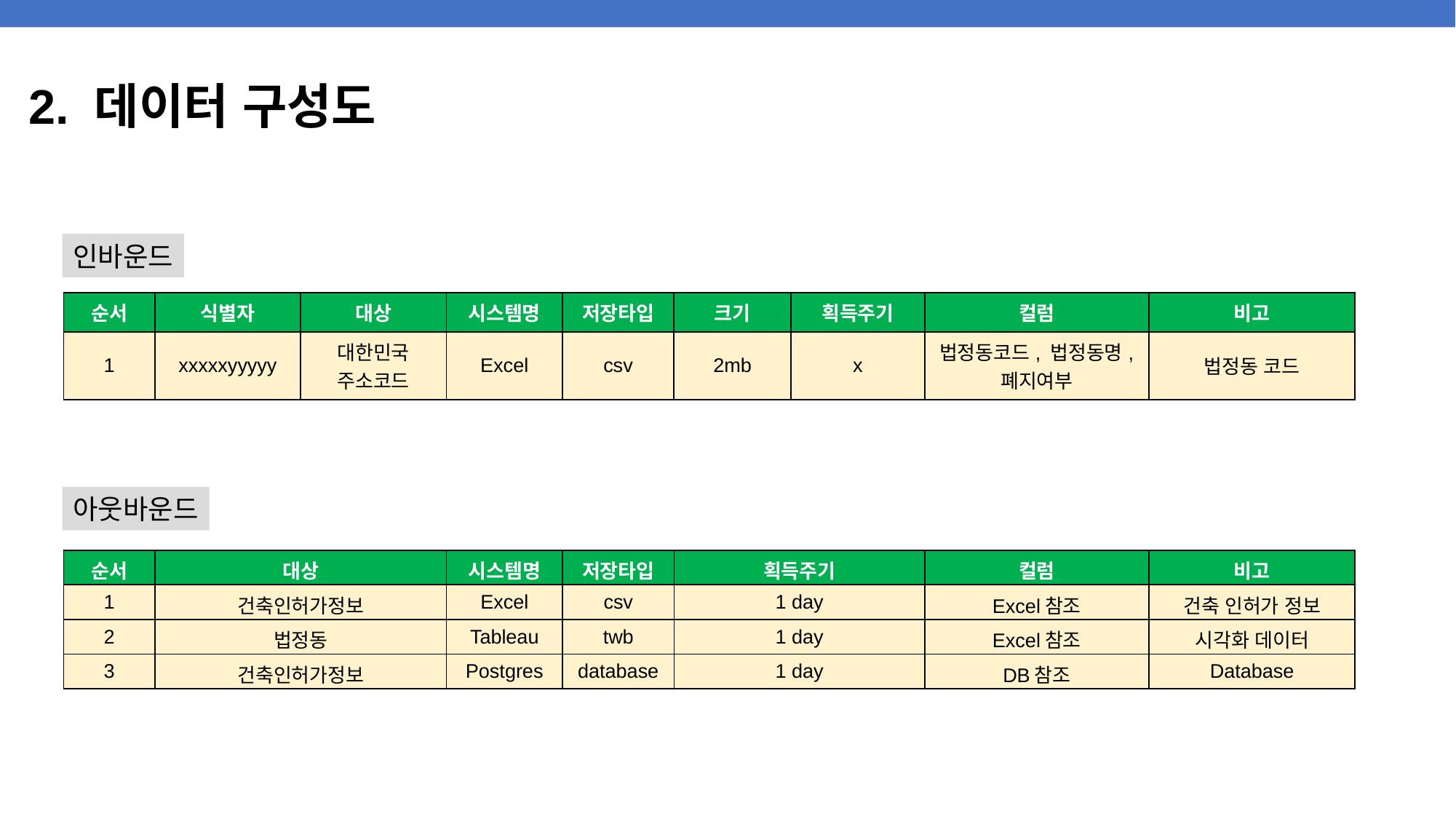

# 2. 데이터 구성도
인바운드
| 순서 | 식별자 | 대상 | 시스템명 | 저장타입 | 크기 | 획득주기 | 컬럼 | 비고 |
| --- | --- | --- | --- | --- | --- | --- | --- | --- |
| 1 | xxxxxyyyyy | 대한민국 주소코드 | Excel | csv | 2mb | x | 법정동코드, 법정동명, 폐지여부 | 법정동 코드 |
아웃바운드
| 순서 | 대상 | 시스템명 | 저장타입 | 획득주기 | 컬럼 | 비고 |
| --- | --- | --- | --- | --- | --- | --- |
| 1 | 건축인허가정보 | Excel | csv | 1 day | Excel참조 | 건축 인허가 정보 |
| 2 | 법정동 | Tableau | twb | 1 day | Excel참조 | 시각화 데이터 |
| 3 | 건축인허가정보 | Postgres | database | 1 day | DB참조 | Database |